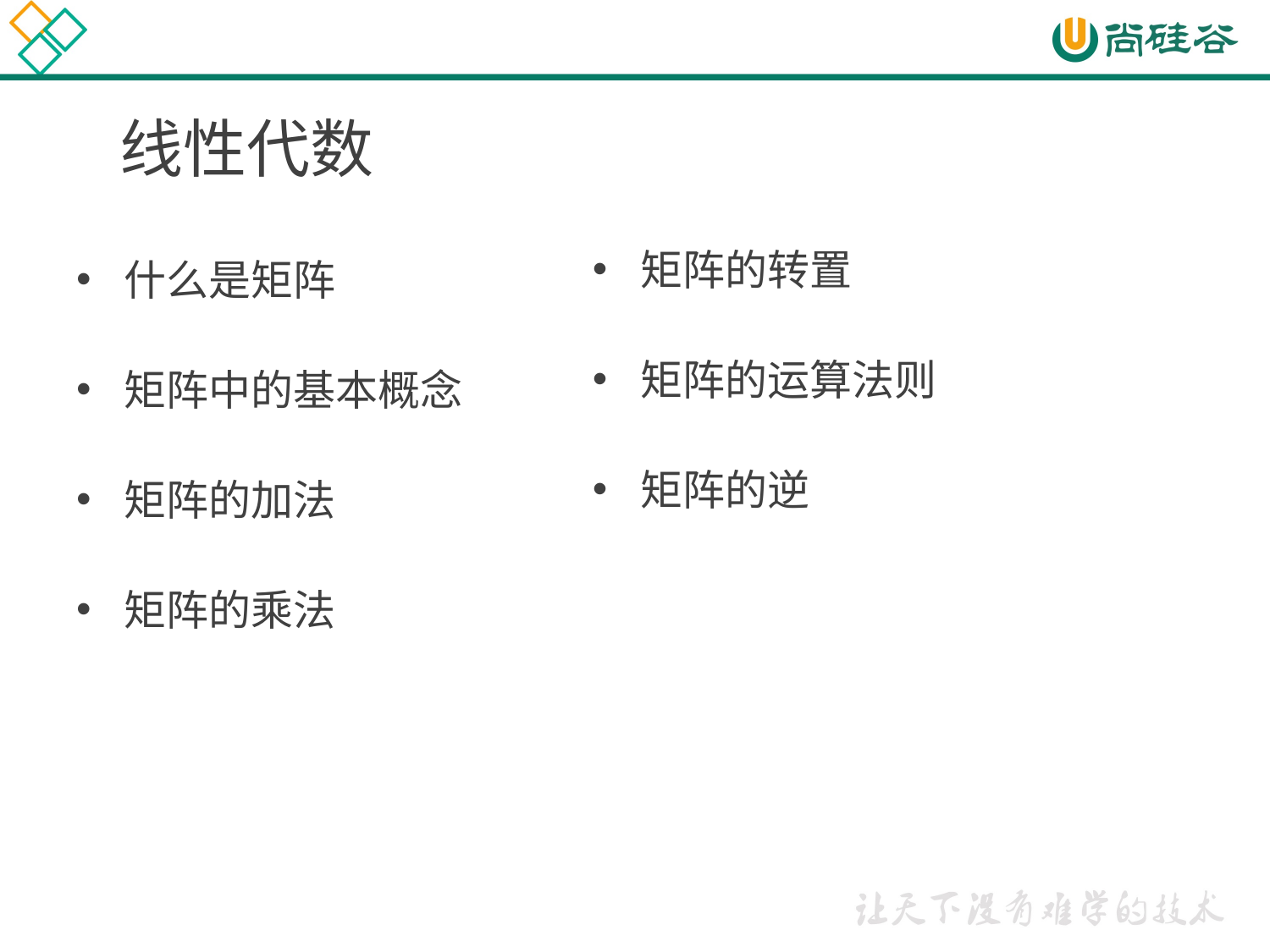

# 线性代数
矩阵的转置
矩阵的运算法则
矩阵的逆
什么是矩阵
矩阵中的基本概念
矩阵的加法
矩阵的乘法